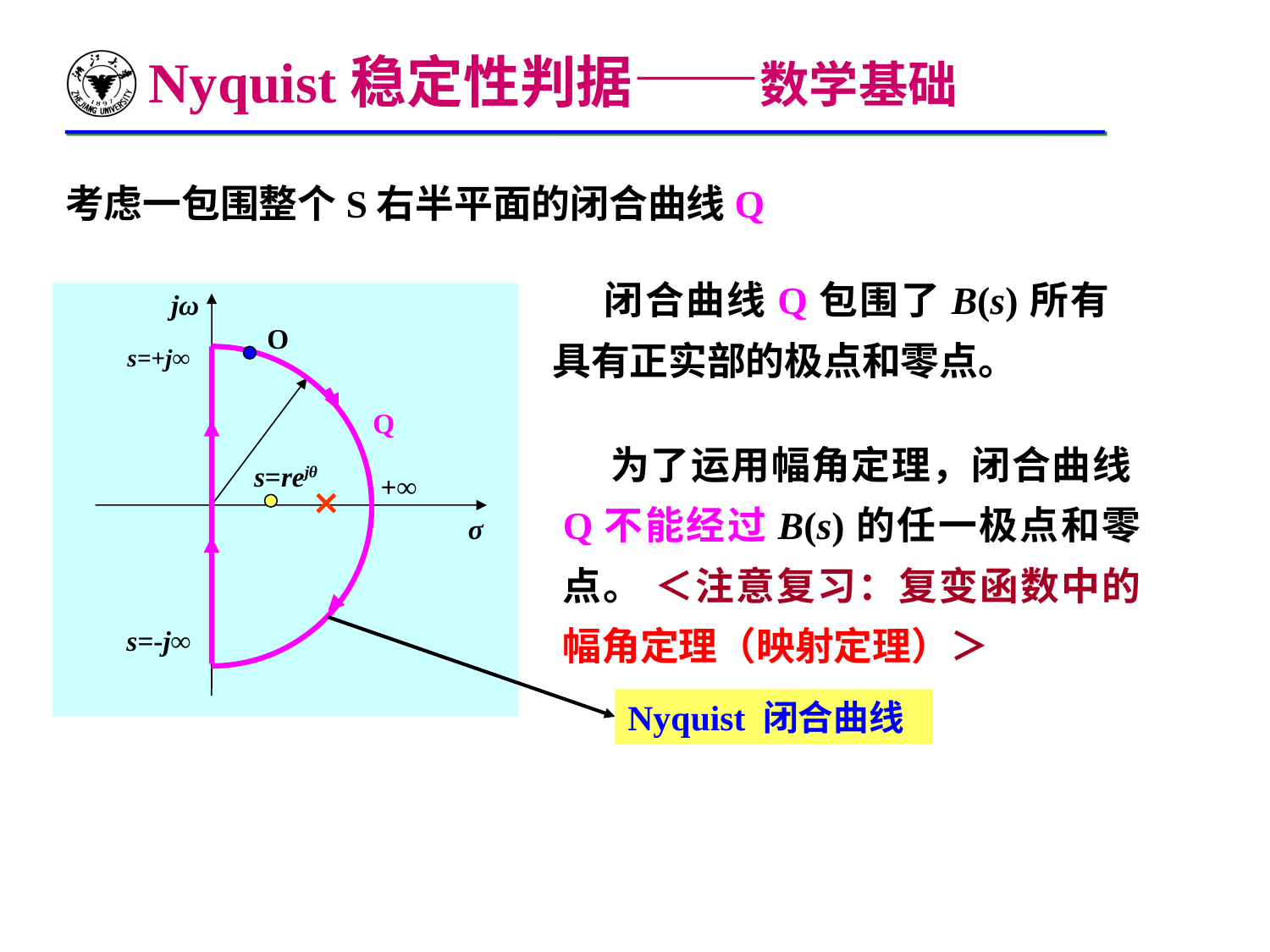

Nyquist稳定性判据——数学基础
考虑一包围整个S右半平面的闭合曲线Q
    闭合曲线Q包围了B(s)所有具有正实部的极点和零点。
jω

s=+j∞

σ
s=-j∞
O

Q

s=rejθ
    为了运用幅角定理，闭合曲线Q不能经过B(s)的任一极点和零点。 ＜注意复习：复变函数中的幅角定理（映射定理）＞

+∞

Nyquist 闭合曲线